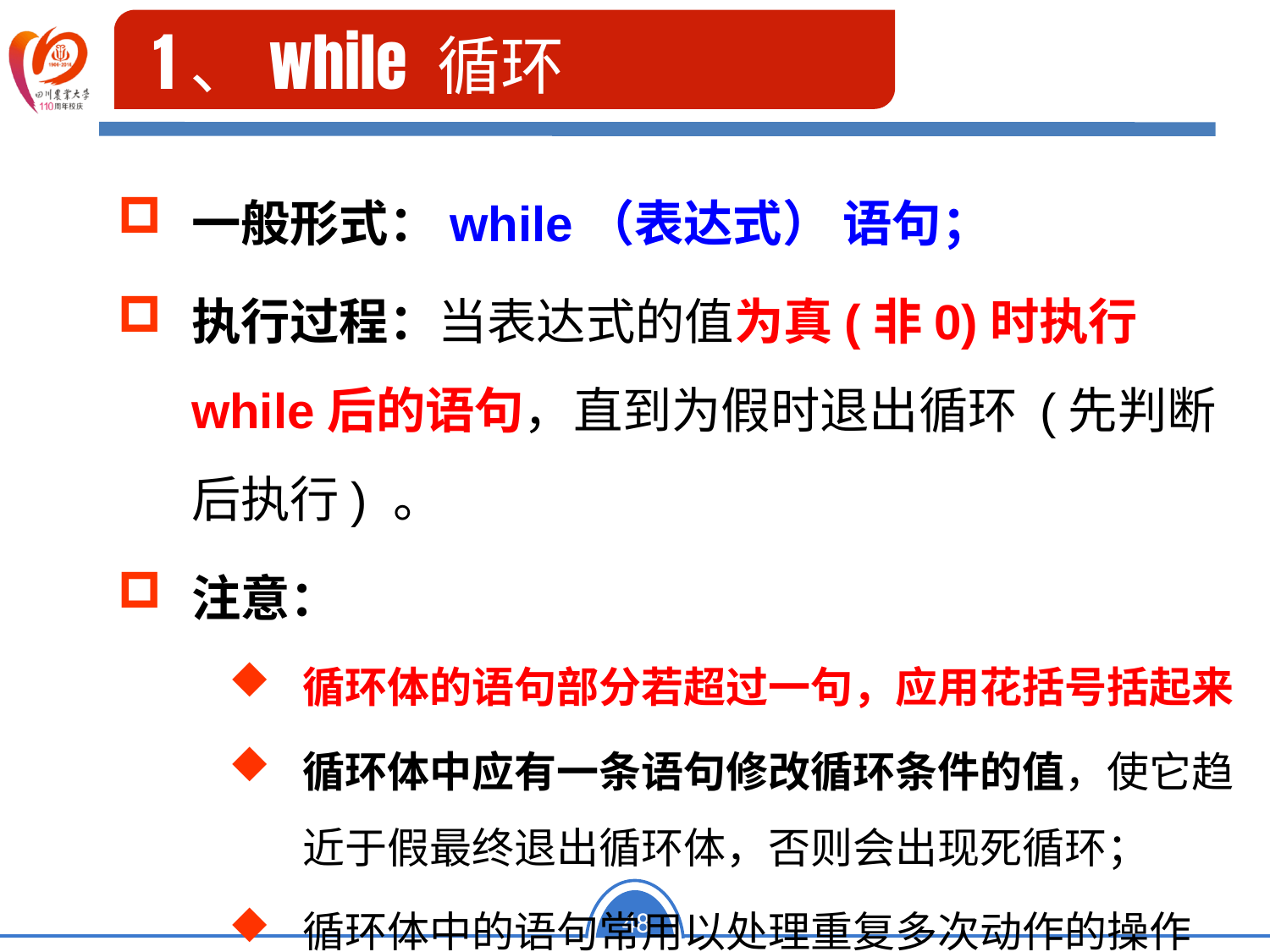

1、while 循环
一般形式：while（表达式） 语句；
执行过程：当表达式的值为真(非0)时执行while后的语句，直到为假时退出循环 (先判断后执行) 。
注意：
循环体的语句部分若超过一句，应用花括号括起来
循环体中应有一条语句修改循环条件的值，使它趋近于假最终退出循环体，否则会出现死循环；
循环体中的语句常用以处理重复多次动作的操作